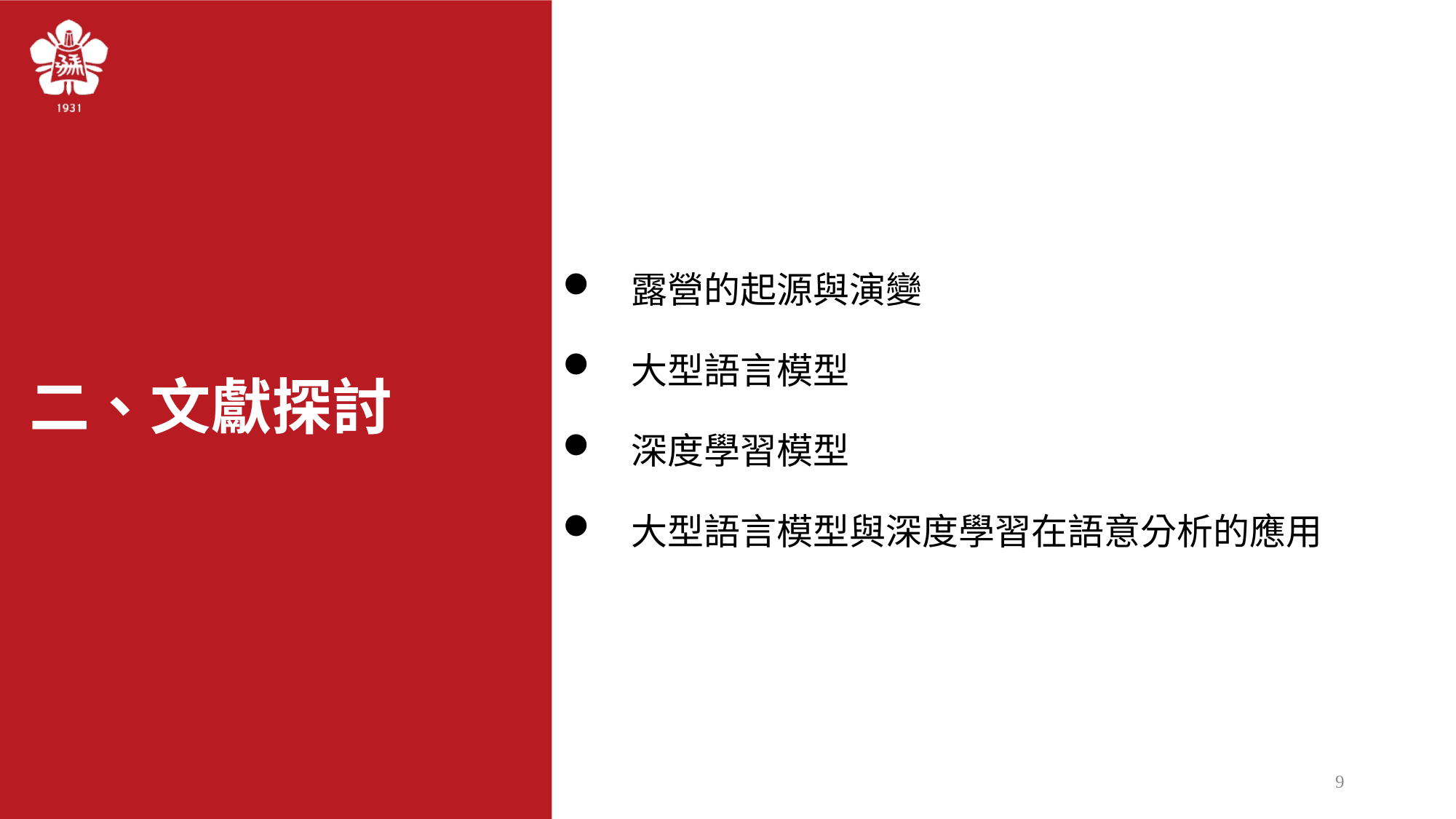

露營的起源與演變
大型語言模型
深度學習模型
大型語言模型與深度學習在語意分析的應用
# 二、文獻探討
9